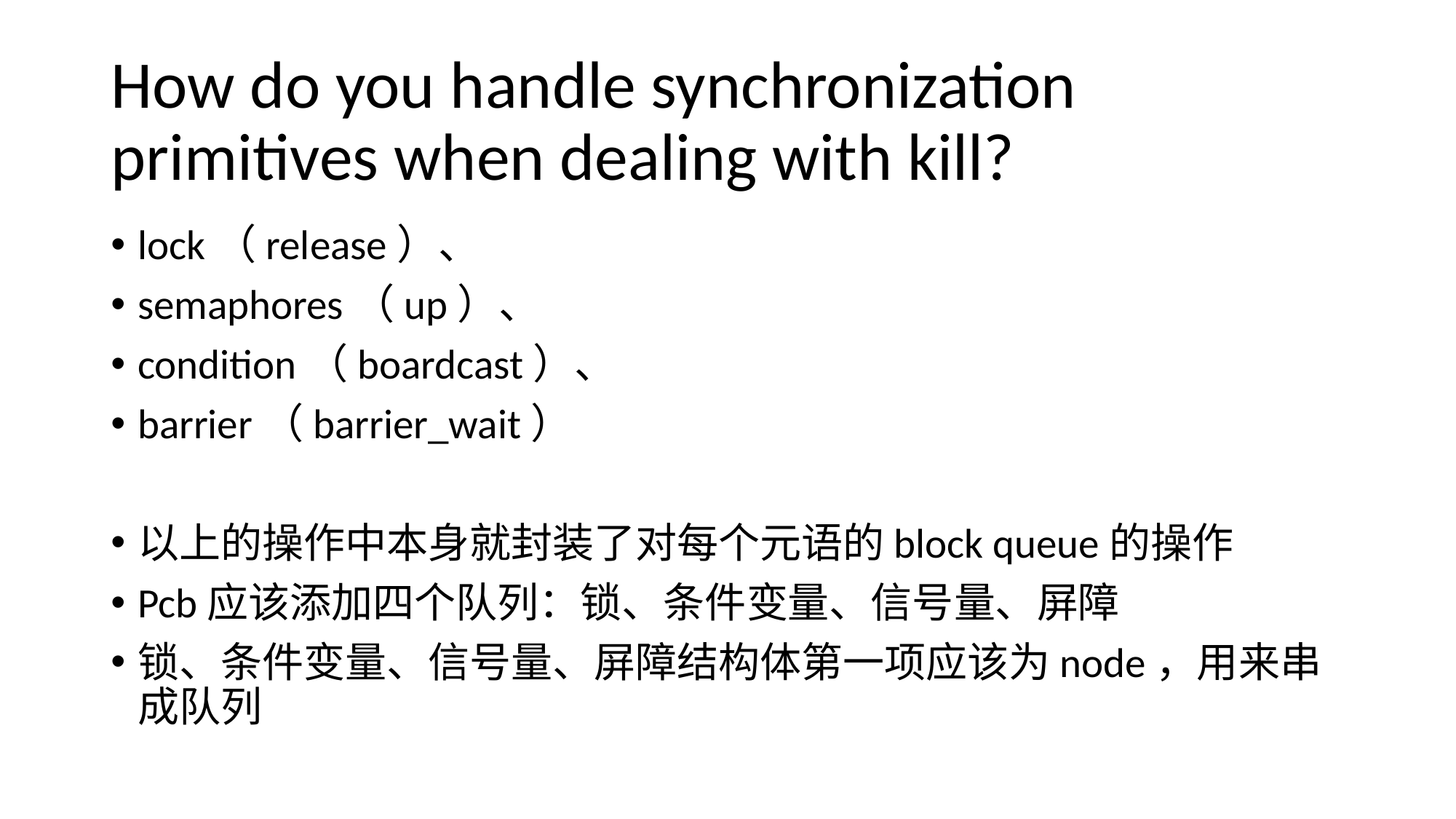

# How do you handle synchronization primitives when dealing with kill?
lock（release）、
semaphores（up）、
condition（boardcast）、
barrier（barrier_wait）

以上的操作中本身就封装了对每个元语的block queue的操作
Pcb应该添加四个队列：锁、条件变量、信号量、屏障
锁、条件变量、信号量、屏障结构体第一项应该为node，用来串成队列